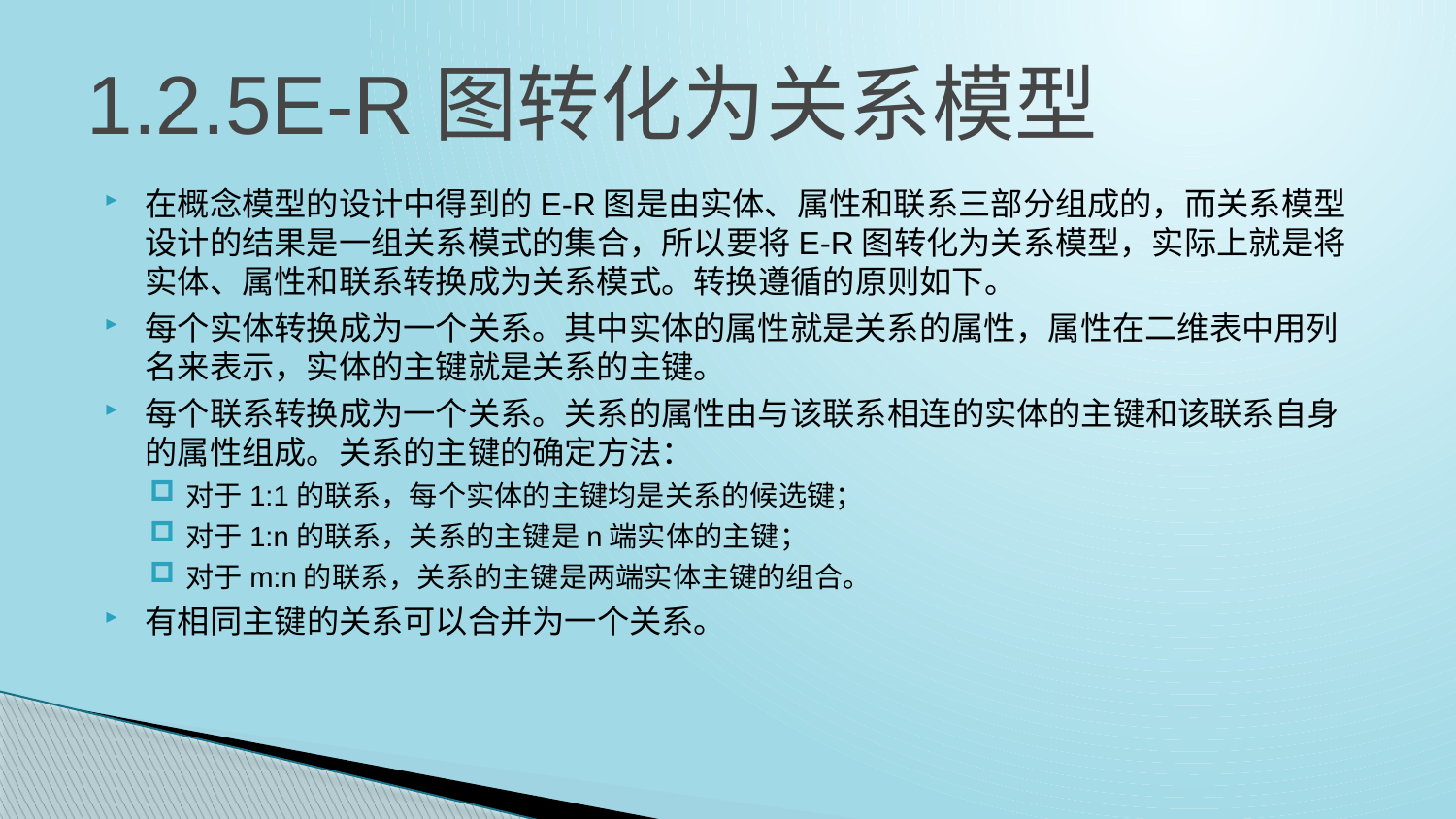

# 1.2.5E-R图转化为关系模型
在概念模型的设计中得到的E-R图是由实体、属性和联系三部分组成的，而关系模型设计的结果是一组关系模式的集合，所以要将E-R图转化为关系模型，实际上就是将实体、属性和联系转换成为关系模式。转换遵循的原则如下。
每个实体转换成为一个关系。其中实体的属性就是关系的属性，属性在二维表中用列名来表示，实体的主键就是关系的主键。
每个联系转换成为一个关系。关系的属性由与该联系相连的实体的主键和该联系自身的属性组成。关系的主键的确定方法：
对于1:1的联系，每个实体的主键均是关系的候选键；
对于1:n的联系，关系的主键是n端实体的主键；
对于m:n的联系，关系的主键是两端实体主键的组合。
有相同主键的关系可以合并为一个关系。

11